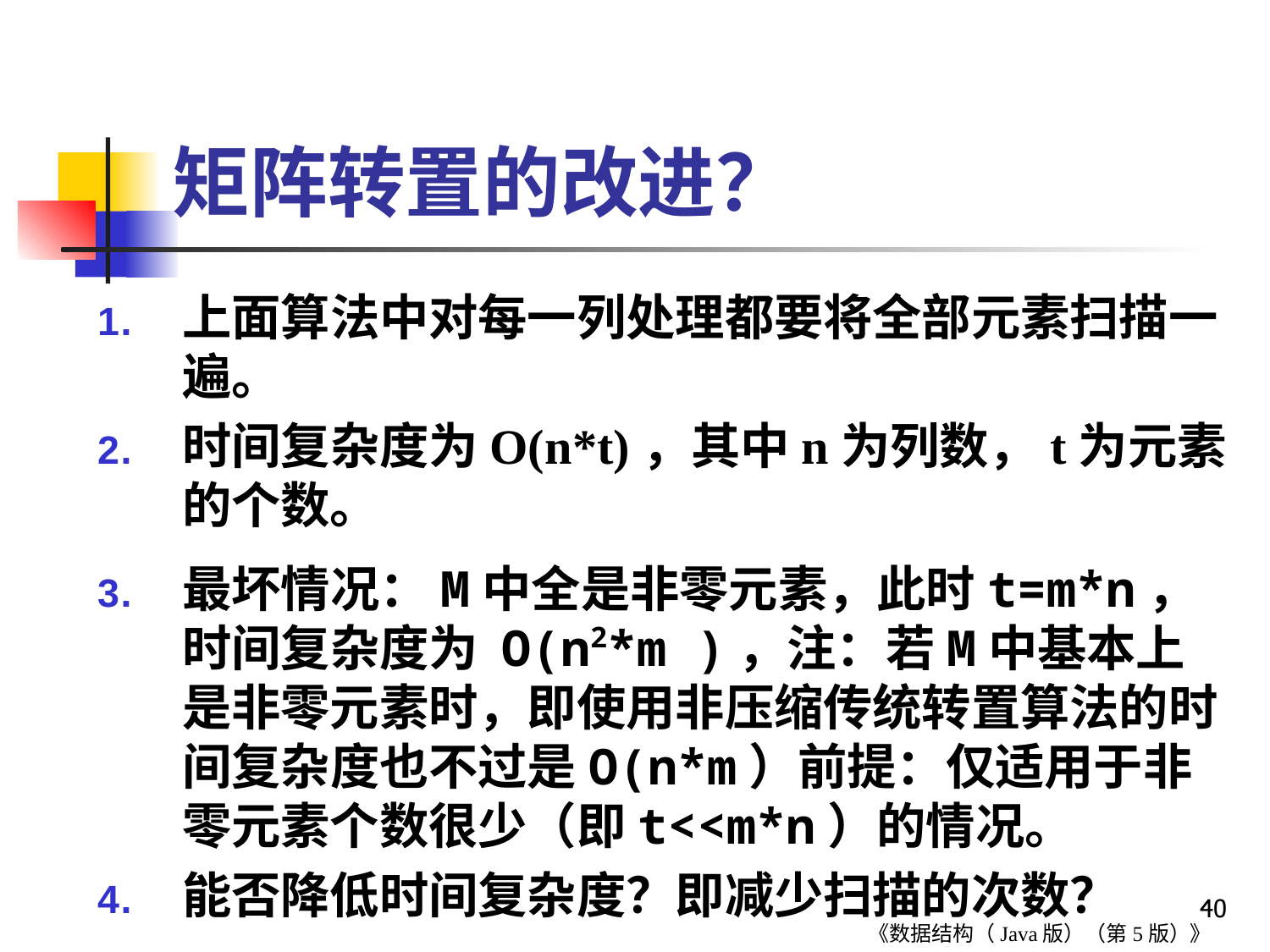

# 矩阵转置的改进？
上面算法中对每一列处理都要将全部元素扫描一遍。
时间复杂度为O(n*t)，其中n为列数，t为元素的个数。
最坏情况：M中全是非零元素，此时t=m*n，时间复杂度为 O(n2*m )，注：若M中基本上是非零元素时，即使用非压缩传统转置算法的时间复杂度也不过是O(n*m）前提：仅适用于非零元素个数很少（即t<<m*n）的情况。
能否降低时间复杂度？即减少扫描的次数？

40
《数据结构（Java版）（第5版）》